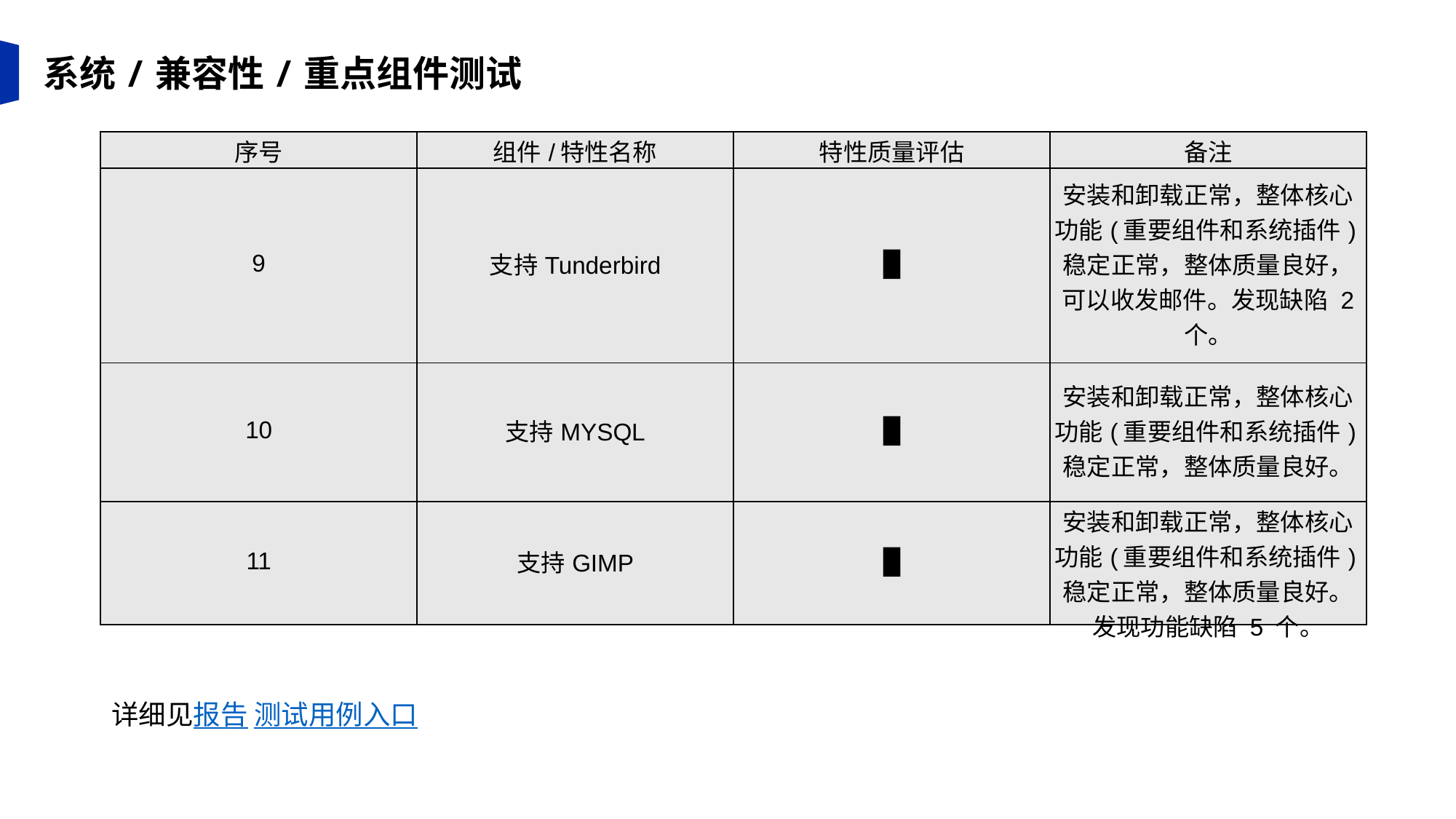

系统/兼容性/重点组件测试

| 序号 | 组件/特性名称 | 特性质量评估 | 备注 |
| --- | --- | --- | --- |
| 9 | 支持Tunderbird | █ | 安装和卸载正常，整体核心功能(重要组件和系统插件)稳定正常，整体质量良好，可以收发邮件。发现缺陷 2 个。 |
| 10 | 支持MYSQL | █ | 安装和卸载正常，整体核心功能(重要组件和系统插件)稳定正常，整体质量良好。 |
| 11 | 支持GIMP | █ | 安装和卸载正常，整体核心功能(重要组件和系统插件)稳定正常，整体质量良好。发现功能缺陷 5 个。 |
详细见报告 测试用例入口